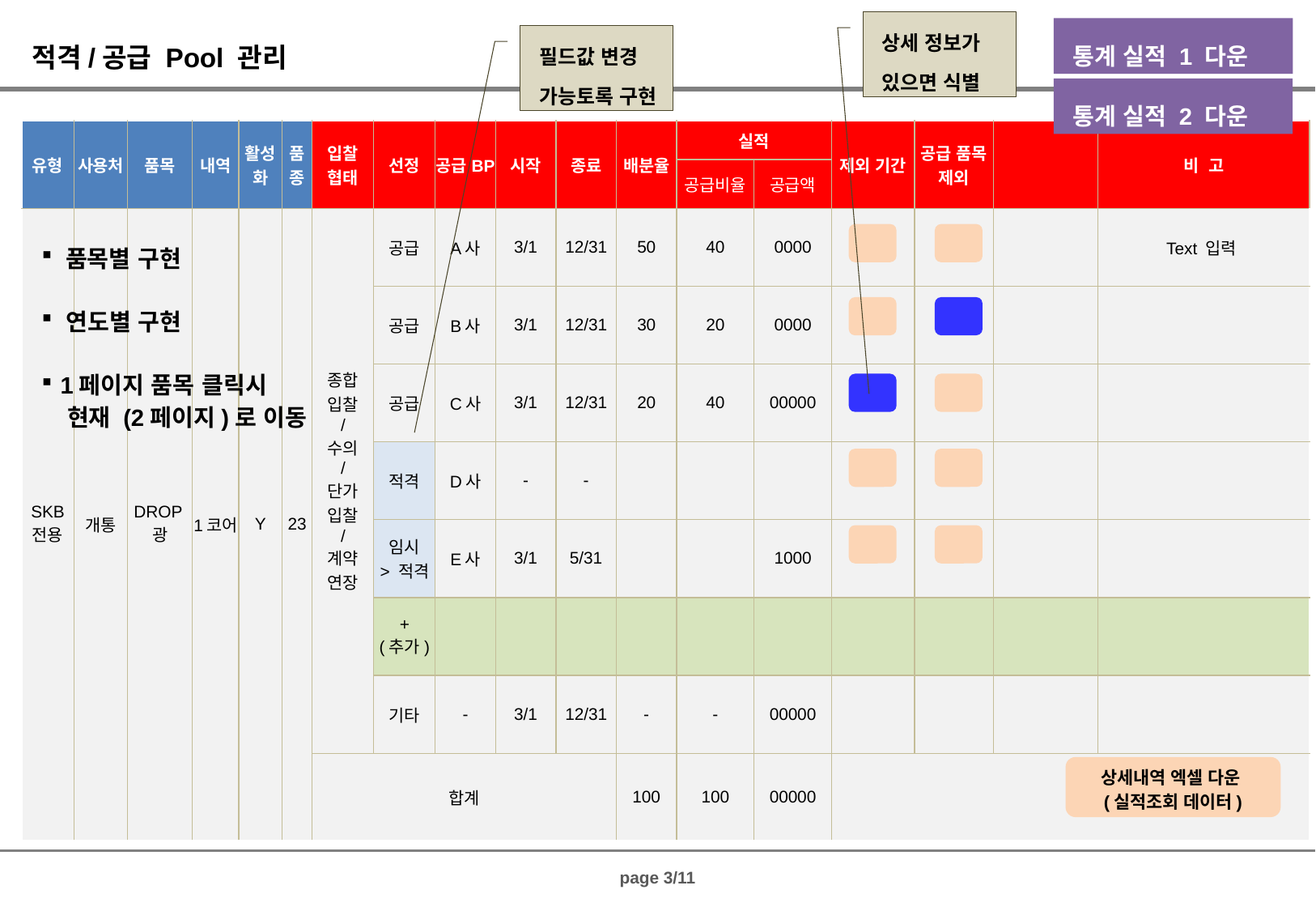

상세 정보가
있으면 식별
적격/공급 Pool 관리
통계 실적 1 다운
필드값 변경
가능토록 구현
통계 실적 2 다운
| 유형 | 사용처 | 품목 | 내역 | 활성화 | 품종 | 입찰 협태 | 선정 | 공급BP | 시작 | 종료 | 배분율 | 실적 |  | 제외 기간 | 공급 품목 제외 |  | 비 고 |
| --- | --- | --- | --- | --- | --- | --- | --- | --- | --- | --- | --- | --- | --- | --- | --- | --- | --- |
|  |  |  |  |  |  |  |  |  |  |  |  | 공급비율 | 공급액 |  |  |  |  |
| SKB 전용 | 개통 | DROP광 | 1코어 | Y | 23 | 종합 입찰 / 수의 / 단가 입찰 / 계약 연장 | 공급 | A사 | 3/1 | 12/31 | 50 | 40 | 0000 |  |  |  | Text 입력 |
|  |  |  |  |  |  |  | 공급 | B사 | 3/1 | 12/31 | 30 | 20 | 0000 |  |  |  |  |
|  |  |  |  |  |  |  | 공급 | C사 | 3/1 | 12/31 | 20 | 40 | 00000 |  |  |  |  |
|  |  |  |  |  |  |  | 적격 | D사 | - | - |  |  |  |  |  |  |  |
|  |  |  |  |  |  |  | 임시 > 적격 | E사 | 3/1 | 5/31 |  |  | 1000 |  |  |  |  |
|  |  |  |  |  |  |  | + (추가) |  |  |  |  |  |  |  |  |  |  |
|  |  |  |  |  |  |  | 기타 | - | 3/1 | 12/31 | - | - | 00000 |  |  |  |  |
|  |  |  |  |  |  | 합계 |  |  |  |  | 100 | 100 | 00000 |  |  |  |  |

품목별 구현

 연도별 구현

 1페이지 품목 클릭시
   현재 (2페이지)로 이동

상세내역 엑셀 다운
(실적조회 데이터)